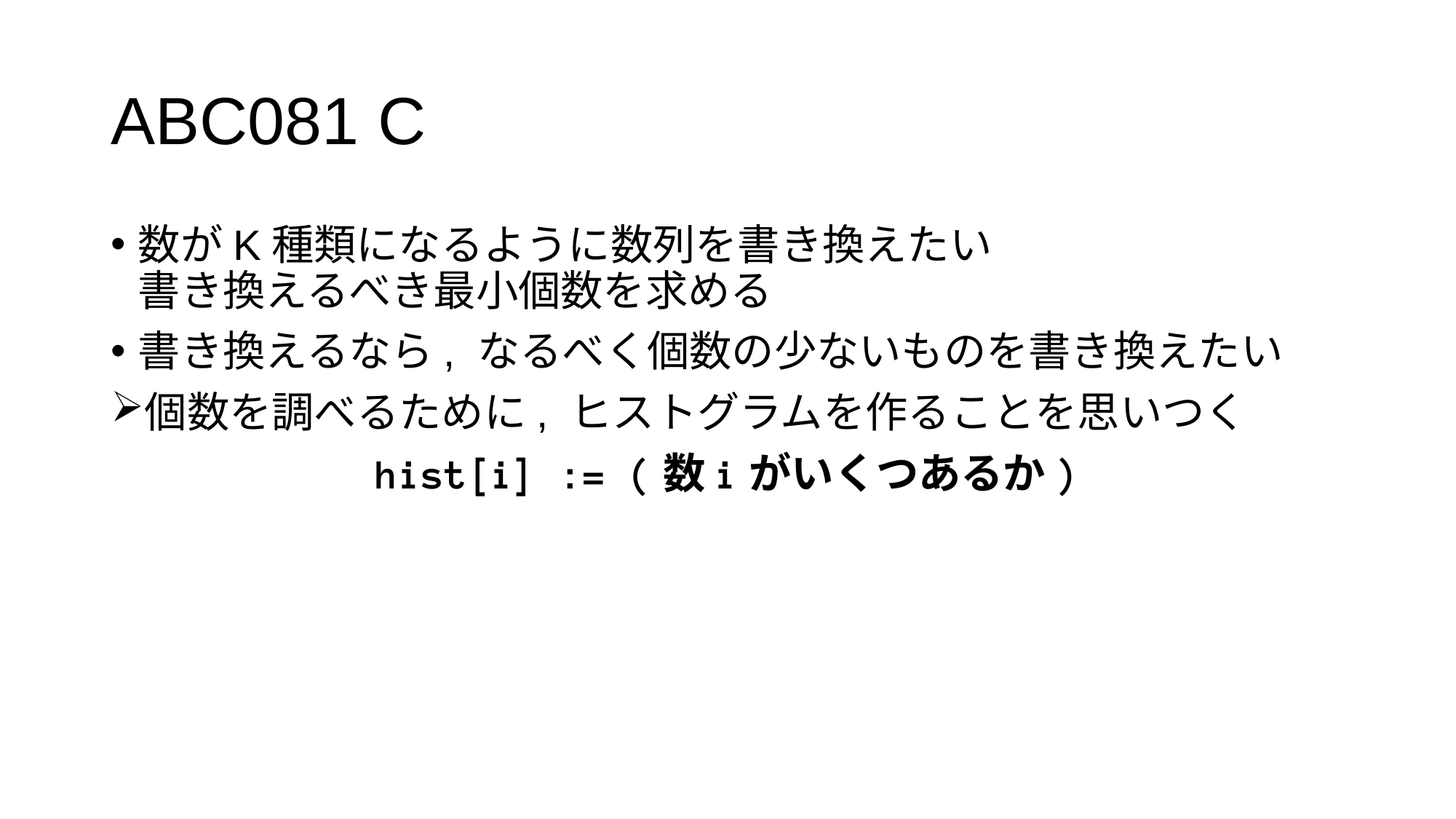

# ABC081 C
数がK種類になるように数列を書き換えたい
書き換えるべき最小個数を求める
書き換えるなら, なるべく個数の少ないものを書き換えたい
個数を調べるために, ヒストグラムを作ることを思いつく
hist[i] := (数iがいくつあるか)